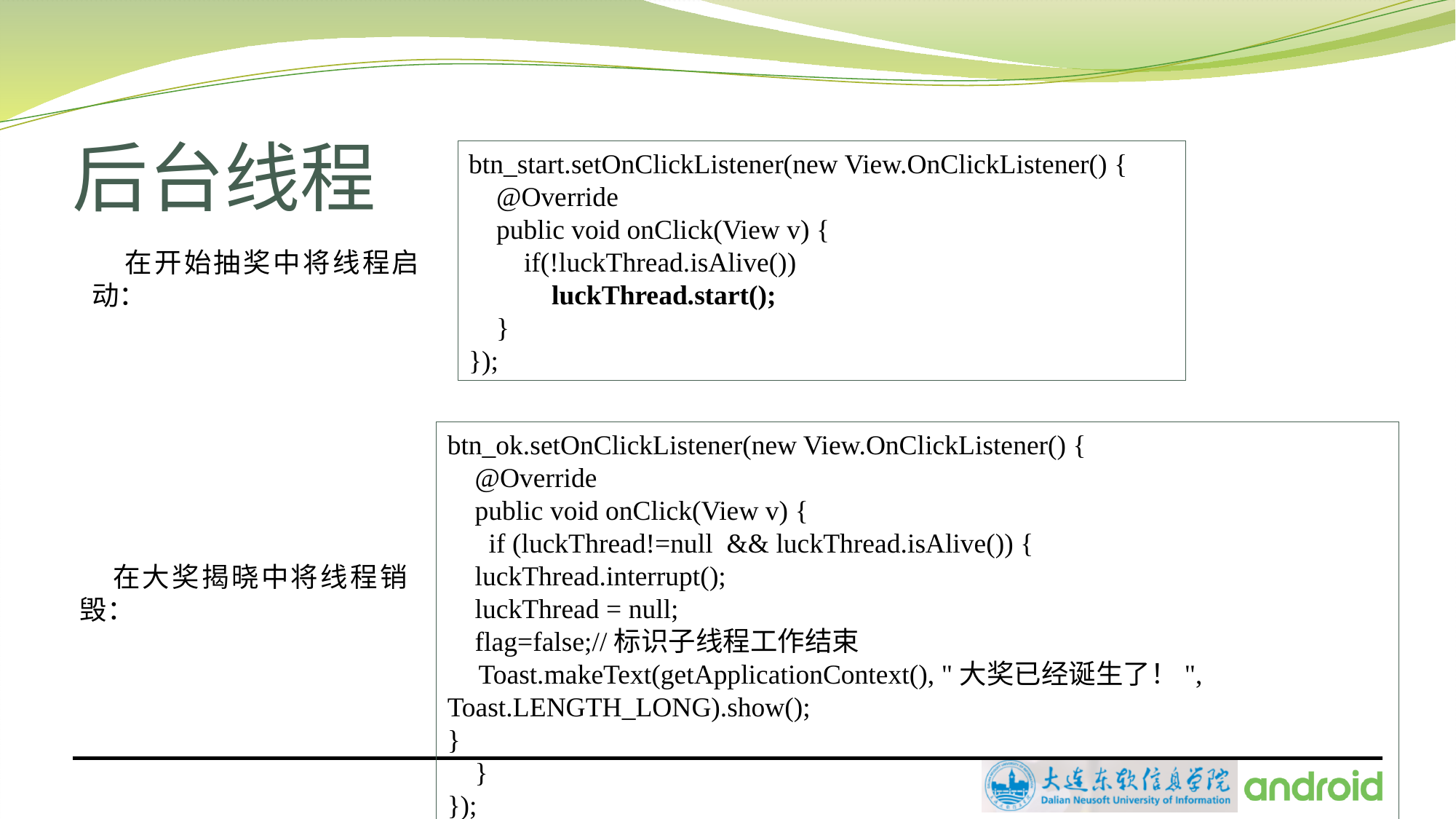

# 后台线程
btn_start.setOnClickListener(new View.OnClickListener() {
    @Override
    public void onClick(View v) {
        if(!luckThread.isAlive())
            luckThread.start();
    }
});
在开始抽奖中将线程启动：
btn_ok.setOnClickListener(new View.OnClickListener() {
    @Override
    public void onClick(View v) {
      if (luckThread!=null  && luckThread.isAlive()) {
    luckThread.interrupt();
    luckThread = null;
    flag=false;//标识子线程工作结束
    Toast.makeText(getApplicationContext(), "大奖已经诞生了！", Toast.LENGTH_LONG).show();
}
    }
});
在大奖揭晓中将线程销毁：